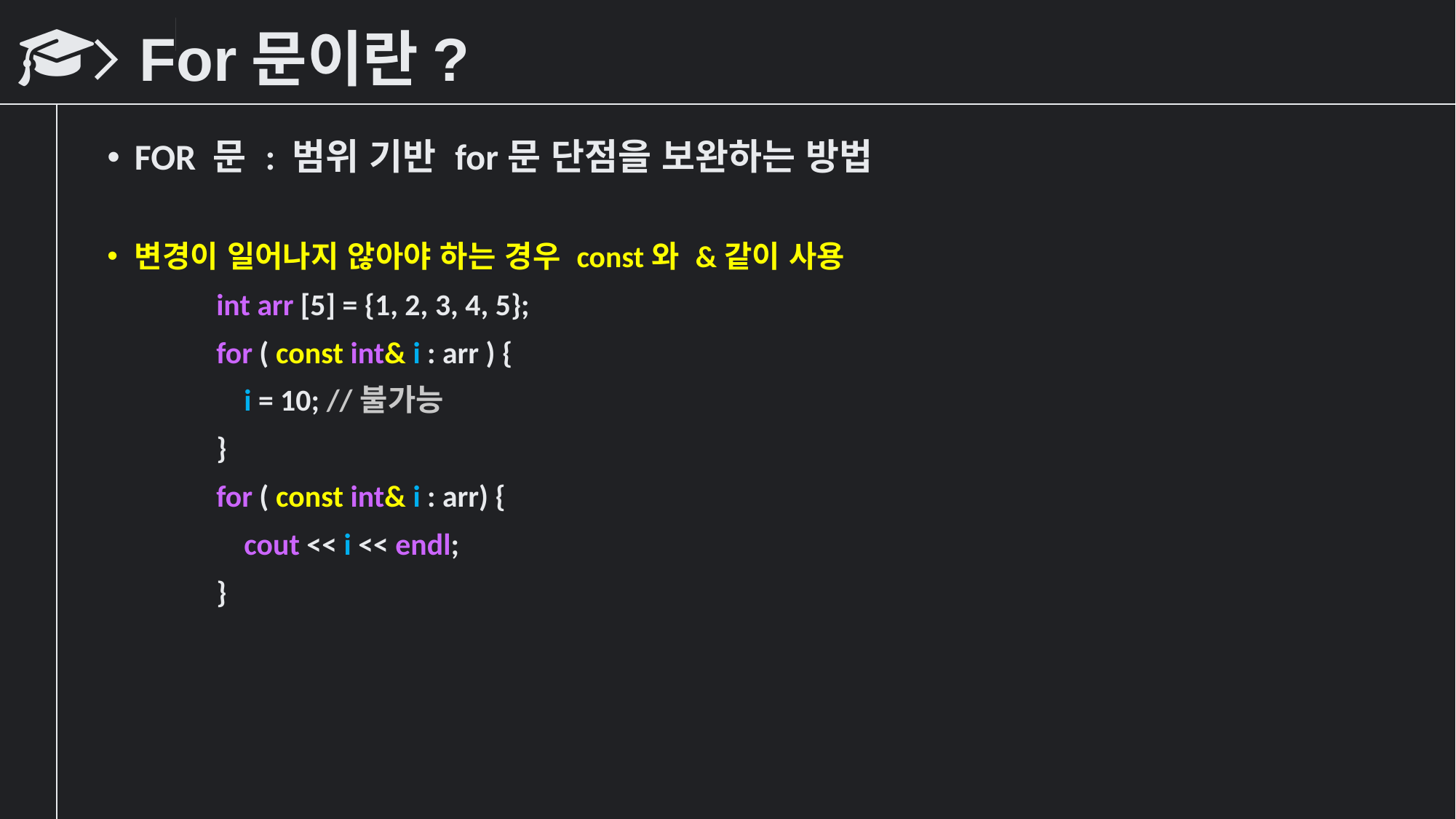

# For문이란?
FOR 문 : 범위 기반 for문 단점을 보완하는 방법

변경이 일어나지 않아야 하는 경우 const와 &같이 사용
	int arr [5] = {1, 2, 3, 4, 5};
	for ( const int& i : arr ) {
	    i = 10; //불가능
	}
	for ( const int& i : arr) {
	    cout << i << endl;
	}